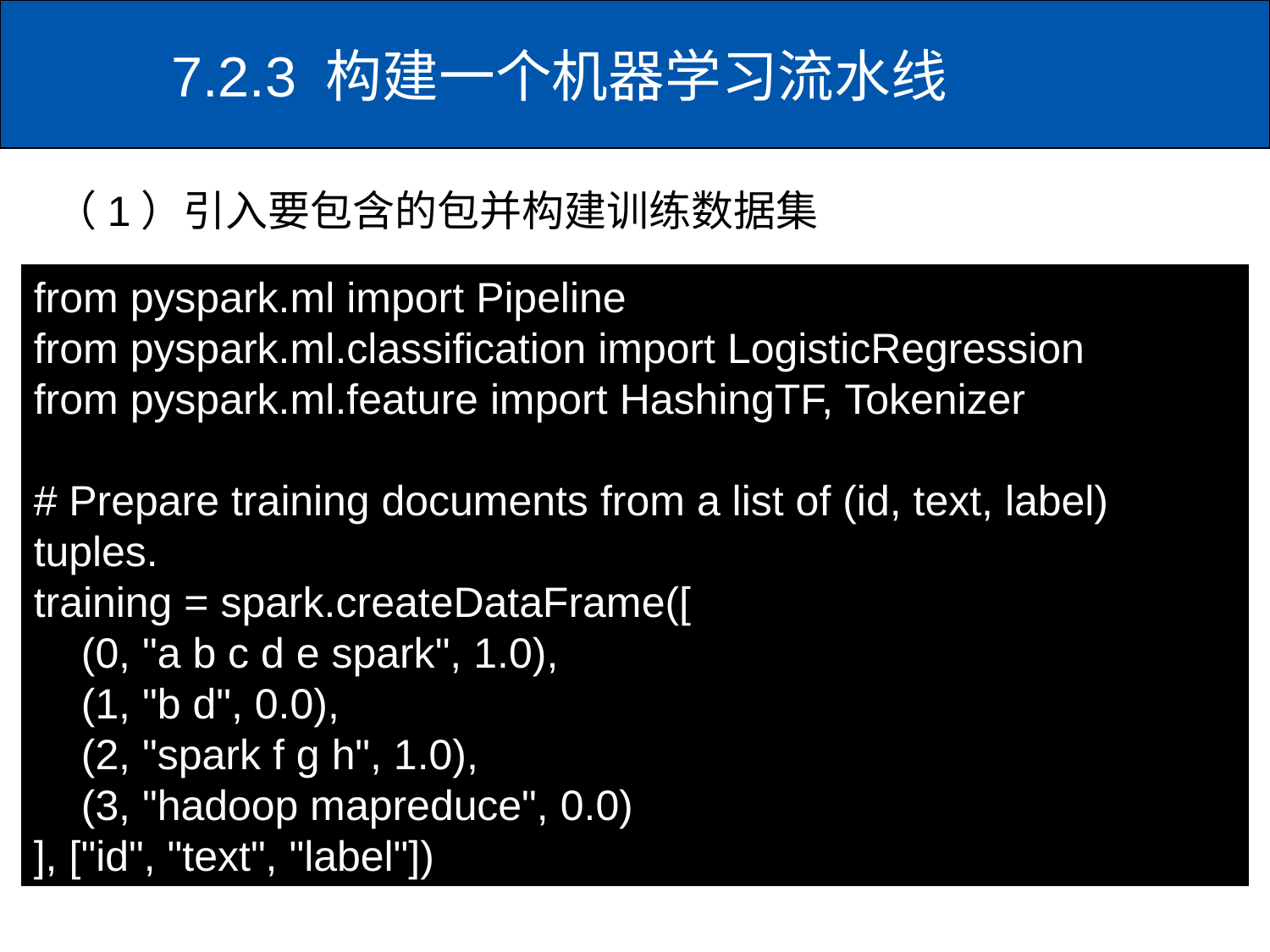

# 7.2.3 构建一个机器学习流水线
（1）引入要包含的包并构建训练数据集
from pyspark.ml import Pipeline
from pyspark.ml.classification import LogisticRegression
from pyspark.ml.feature import HashingTF, Tokenizer

# Prepare training documents from a list of (id, text, label) tuples.
training = spark.createDataFrame([
    (0, "a b c d e spark", 1.0),
    (1, "b d", 0.0),
    (2, "spark f g h", 1.0),
    (3, "hadoop mapreduce", 0.0)
], ["id", "text", "label"])